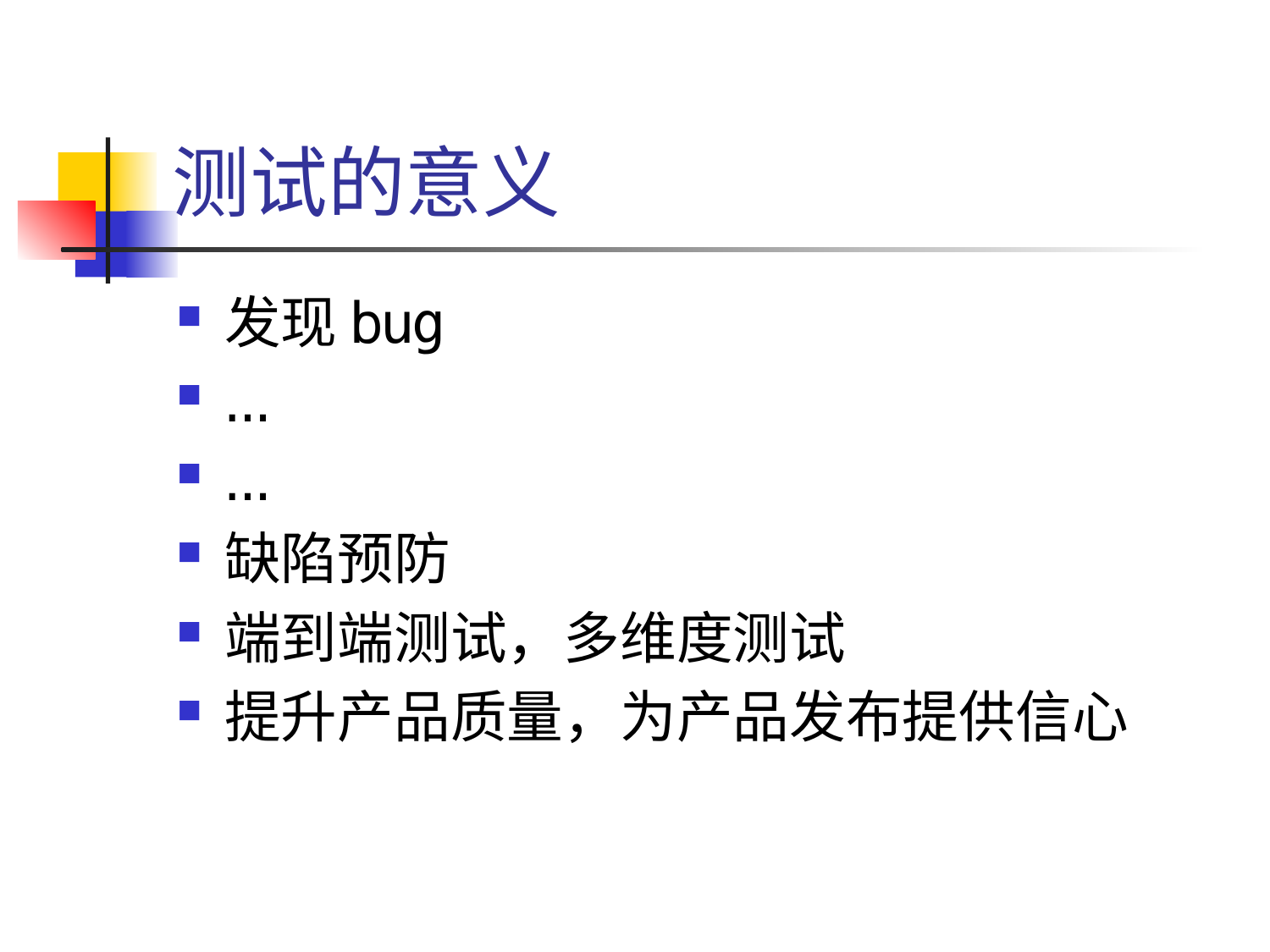

# 测试的意义
发现bug
…
…
缺陷预防
端到端测试，多维度测试
提升产品质量，为产品发布提供信心